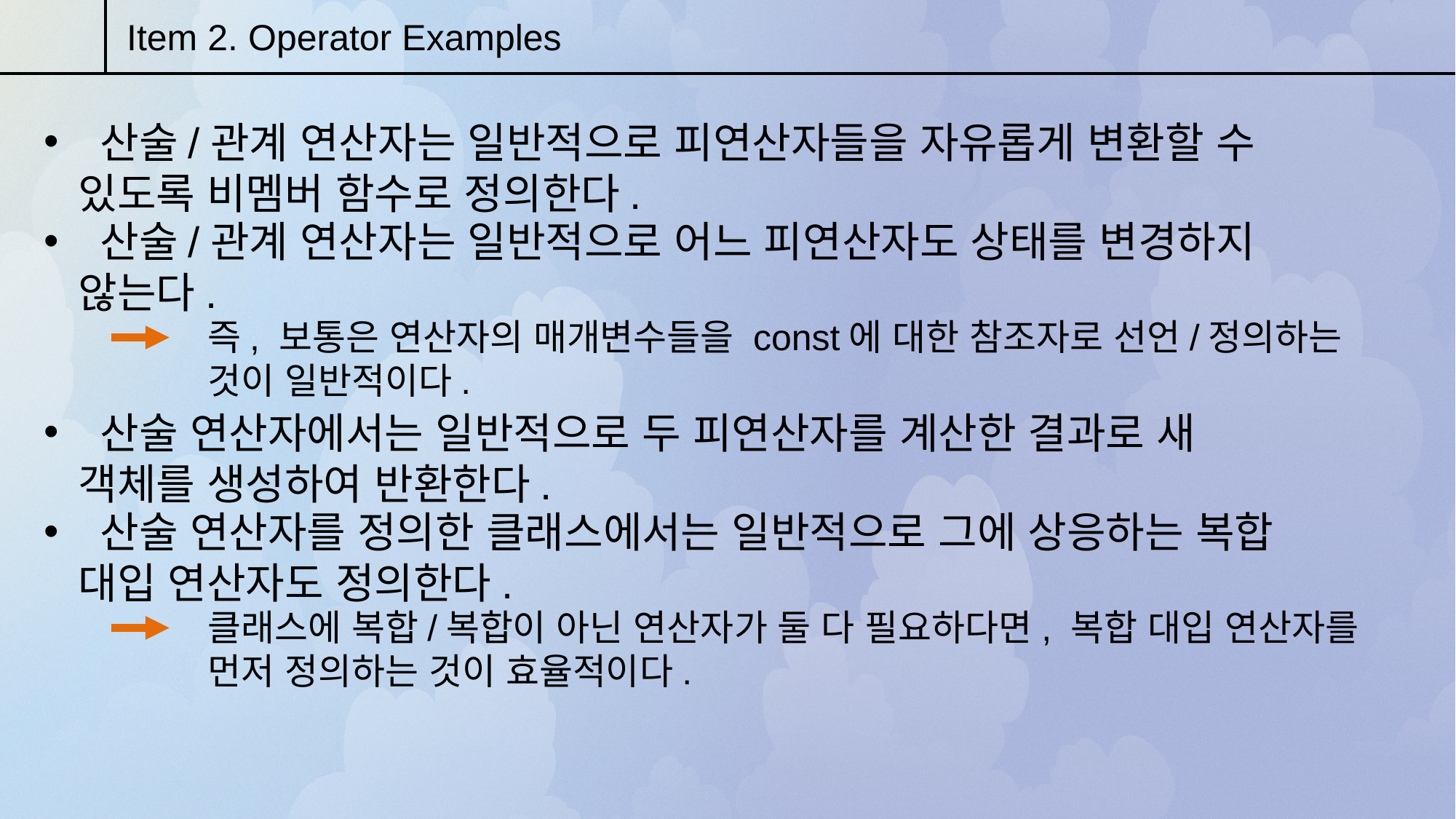

Item 2. Operator Examples
 산술/관계 연산자는 일반적으로 피연산자들을 자유롭게 변환할 수 있도록 비멤버 함수로 정의한다.
 산술/관계 연산자는 일반적으로 어느 피연산자도 상태를 변경하지 않는다.
즉, 보통은 연산자의 매개변수들을 const에 대한 참조자로 선언/정의하는 것이 일반적이다.
 산술 연산자에서는 일반적으로 두 피연산자를 계산한 결과로 새 객체를 생성하여 반환한다.
 산술 연산자를 정의한 클래스에서는 일반적으로 그에 상응하는 복합 대입 연산자도 정의한다.
클래스에 복합/복합이 아닌 연산자가 둘 다 필요하다면, 복합 대입 연산자를 먼저 정의하는 것이 효율적이다.